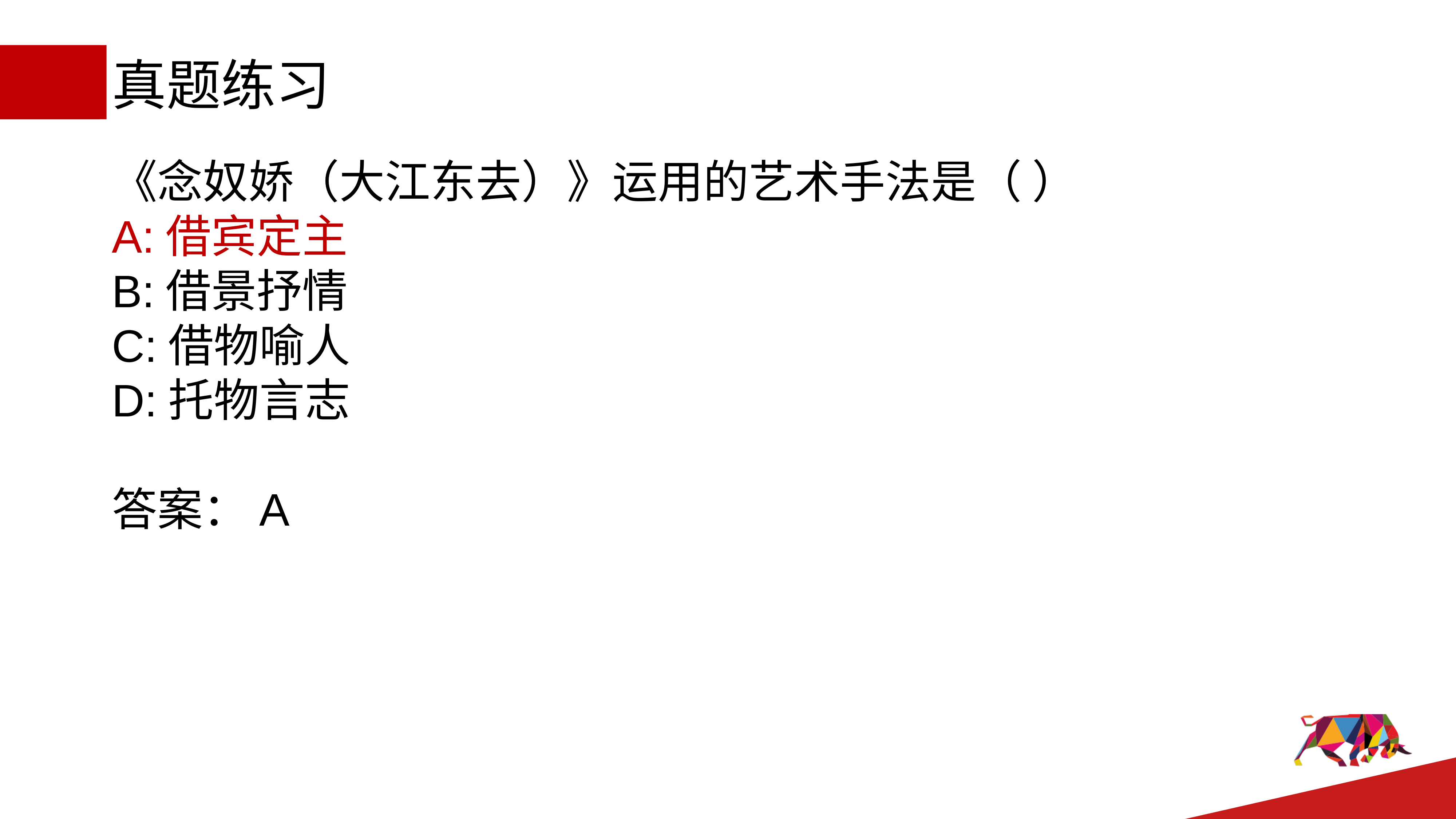

# 真题练习
《念奴娇（大江东去）》运用的艺术手法是（ ）
A:借宾定主
B:借景抒情
C:借物喻人
D:托物言志

答案：A